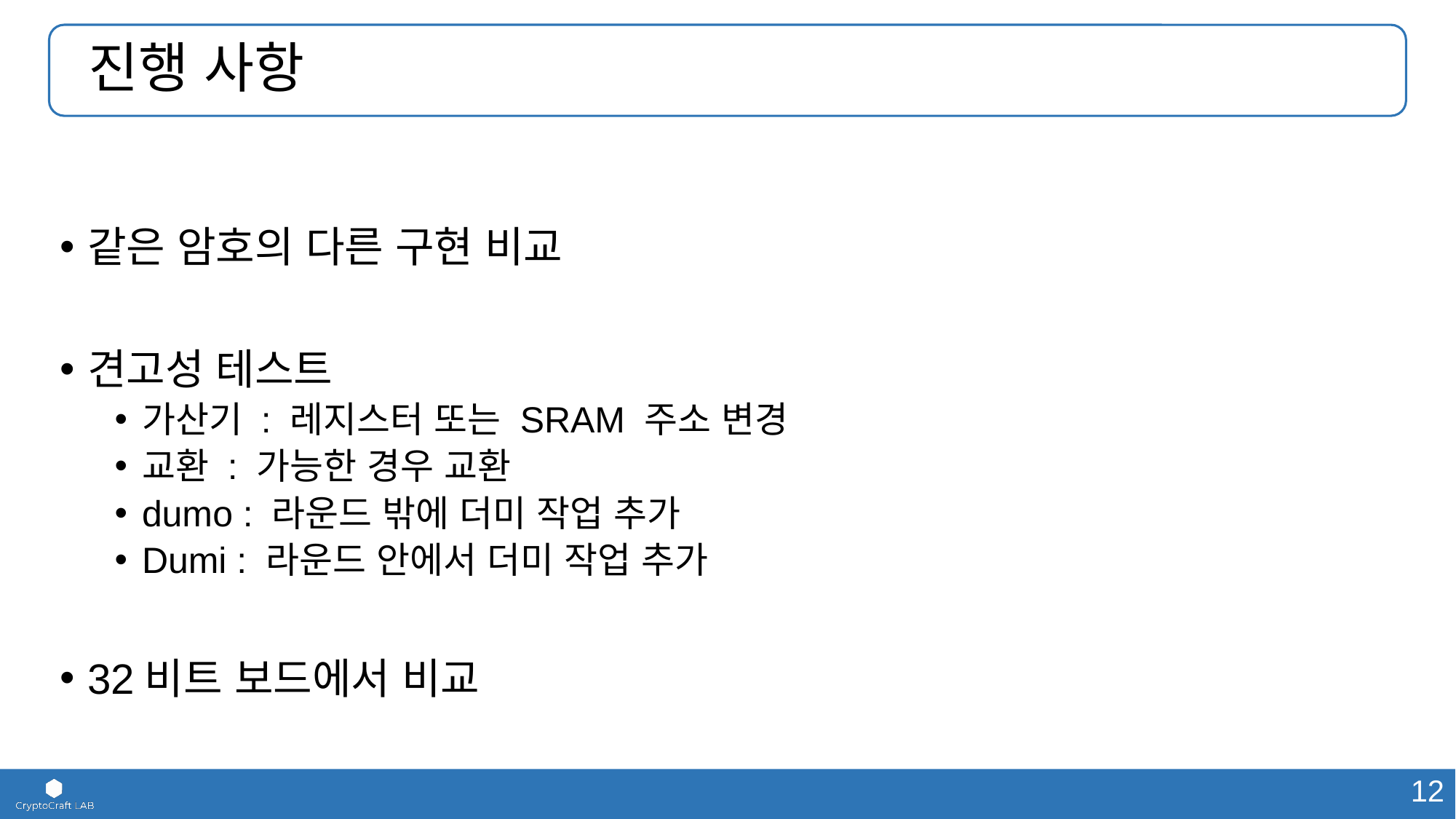

# 진행 사항
같은 암호의 다른 구현 비교

견고성 테스트
가산기 : 레지스터 또는 SRAM 주소 변경
교환 : 가능한 경우 교환
dumo : 라운드 밖에 더미 작업 추가
Dumi : 라운드 안에서 더미 작업 추가

32비트 보드에서 비교